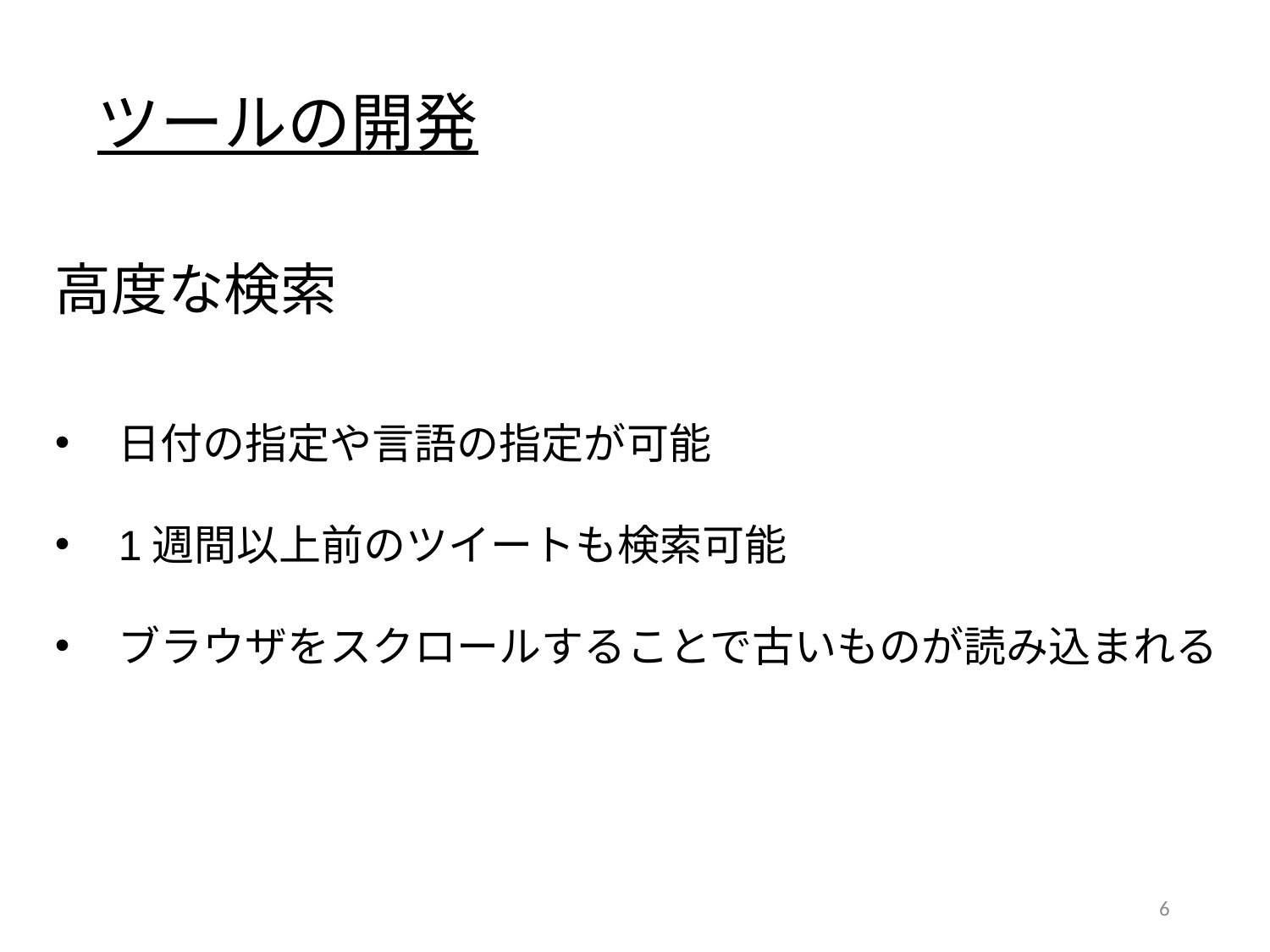

ツールの開発
高度な検索
日付の指定や言語の指定が可能

1週間以上前のツイートも検索可能

ブラウザをスクロールすることで古いものが読み込まれる
6